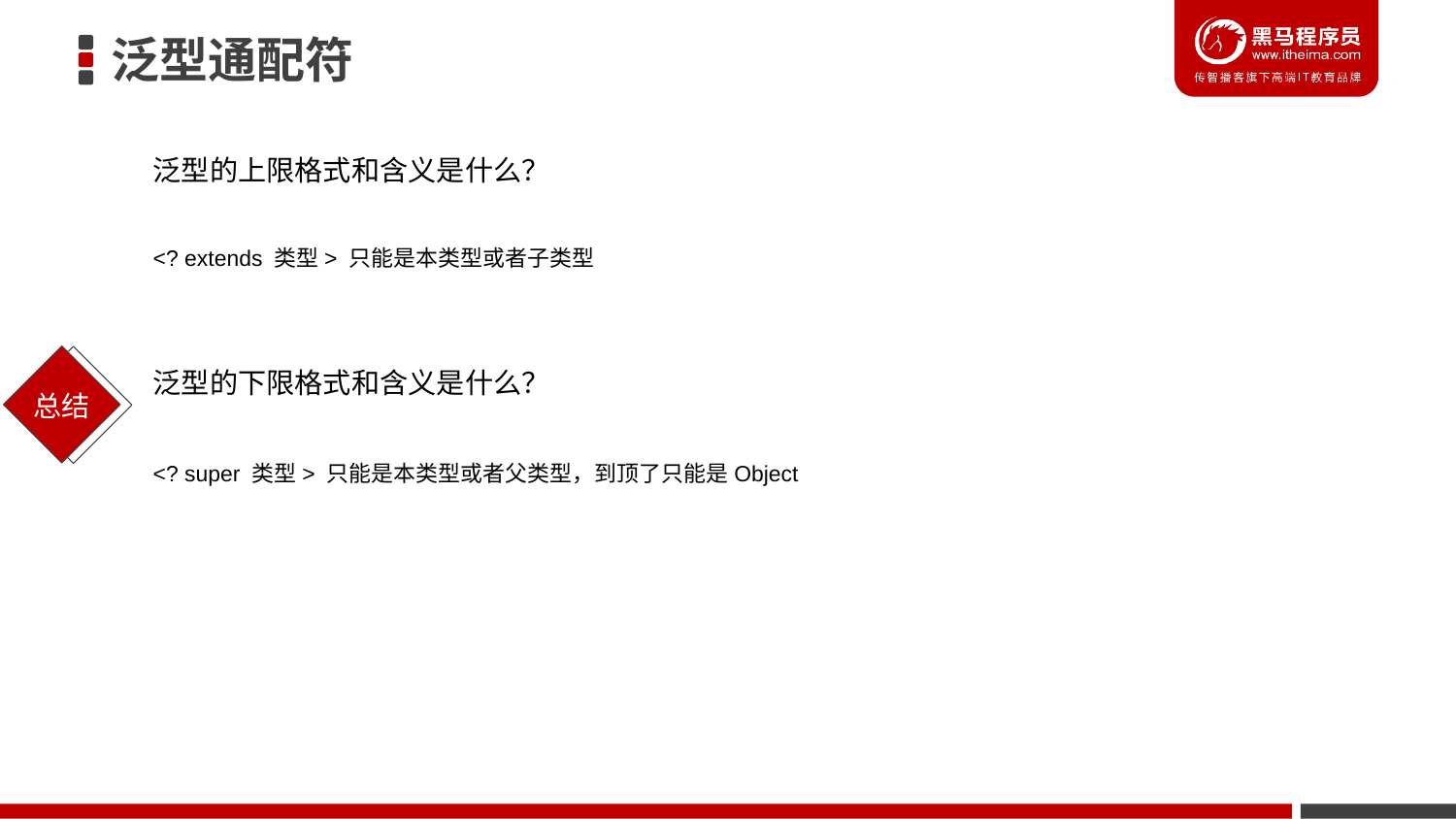

# 泛型通配符
泛型的上限格式和含义是什么？
<? extends 类型> 只能是本类型或者子类型
泛型的下限格式和含义是什么？
<? super 类型> 只能是本类型或者父类型，到顶了只能是Object